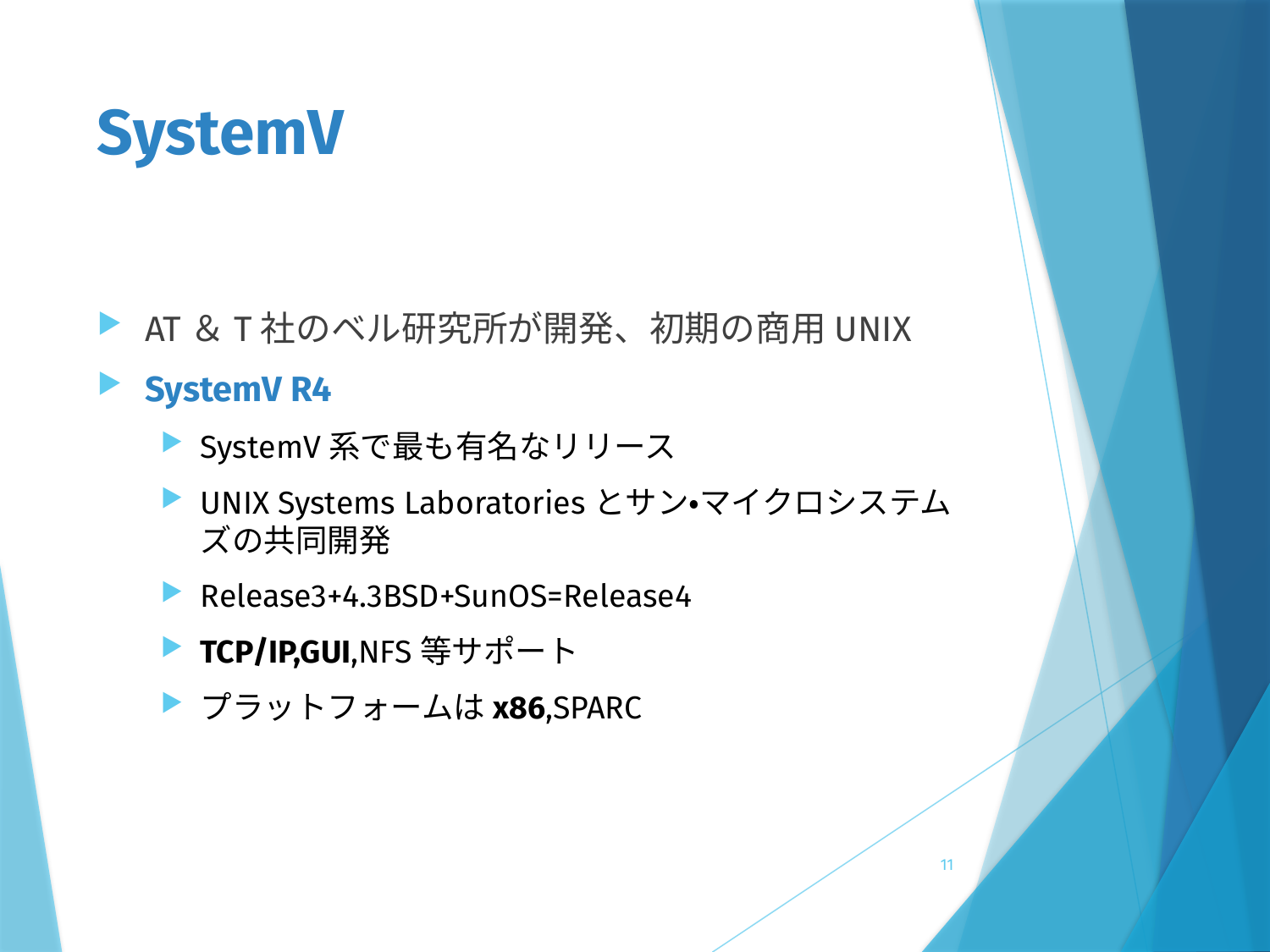

# SystemV
AT＆T社のベル研究所が開発、初期の商用UNIX
SystemV R4
SystemV系で最も有名なリリース
UNIX Systems Laboratoriesとサン・マイクロシステムズの共同開発
Release3+4.3BSD+SunOS=Release4
TCP/IP,GUI,NFS等サポート
プラットフォームはx86,SPARC
11